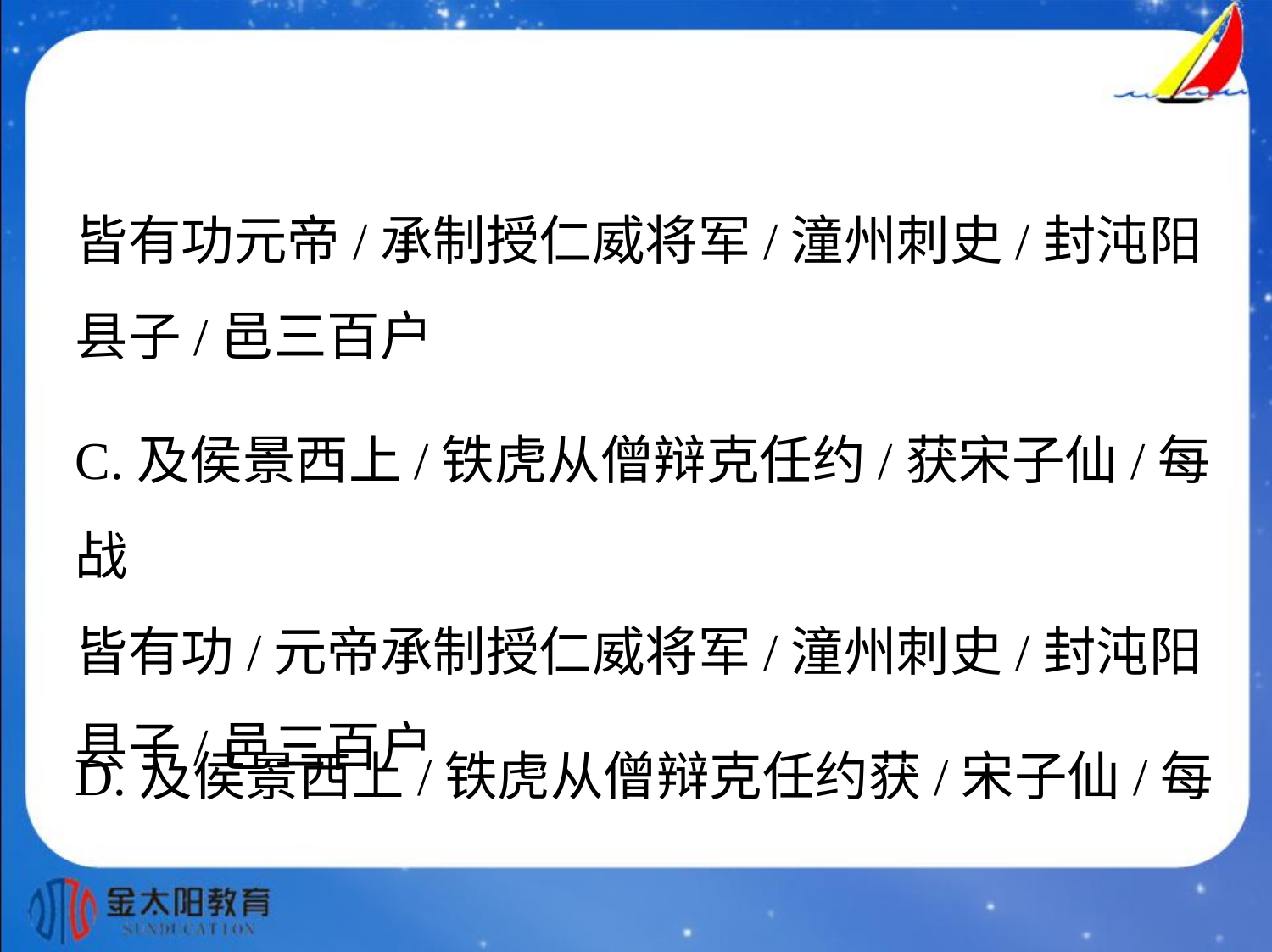

皆有功元帝/承制授仁威将军/潼州刺史/封沌阳
县子/邑三百户
C.及侯景西上/铁虎从僧辩克任约/获宋子仙/每战
皆有功/元帝承制授仁威将军/潼州刺史/封沌阳
县子/邑三百户
D.及侯景西上/铁虎从僧辩克任约获/宋子仙/每